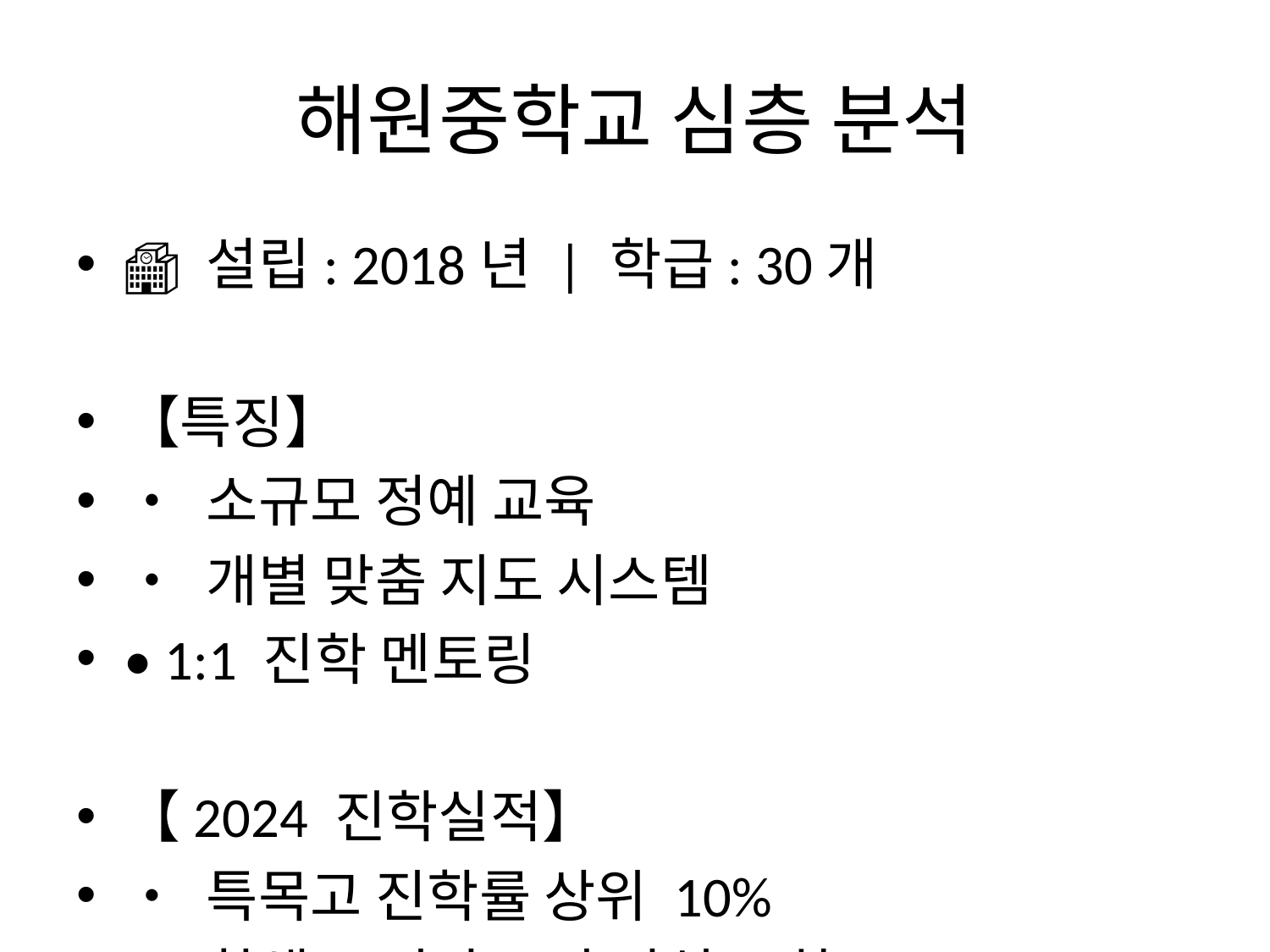

# 해원중학교 심층 분석
🏫 설립: 2018년 | 학급: 30개

【특징】
• 소규모 정예 교육
• 개별 맞춤 지도 시스템
• 1:1 진학 멘토링

【2024 진학실적】
• 특목고 진학률 상위 10%
• 학생 1인당 교사 관심도 최고
• 학부모 만족도 4.8/5.0